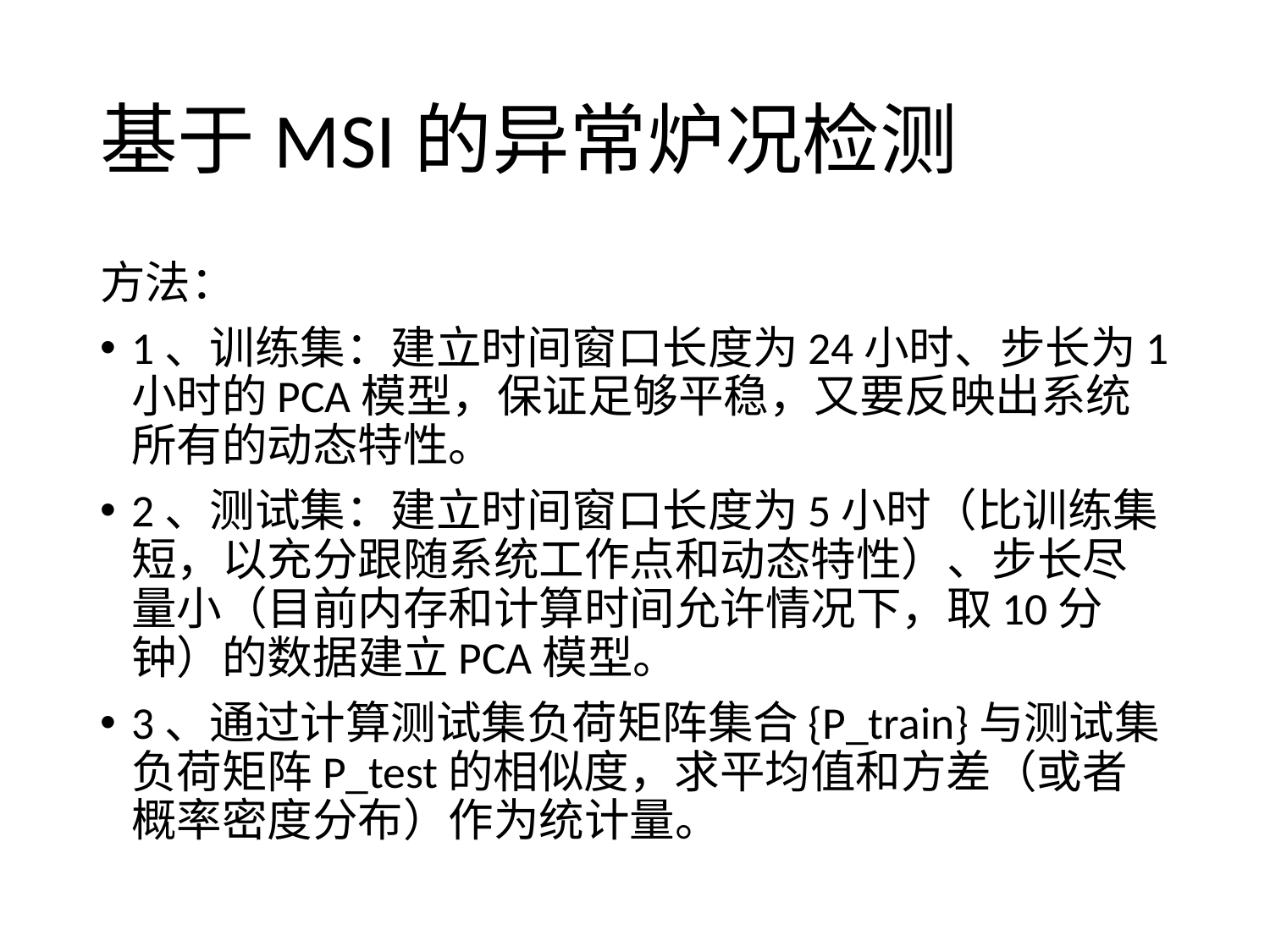

# 基于MSI的异常炉况检测
方法：
1、训练集：建立时间窗口长度为24小时、步长为1小时的PCA模型，保证足够平稳，又要反映出系统所有的动态特性。
2、测试集：建立时间窗口长度为5小时（比训练集短，以充分跟随系统工作点和动态特性）、步长尽量小（目前内存和计算时间允许情况下，取10分钟）的数据建立PCA模型。
3、通过计算测试集负荷矩阵集合{P_train}与测试集负荷矩阵P_test的相似度，求平均值和方差（或者概率密度分布）作为统计量。